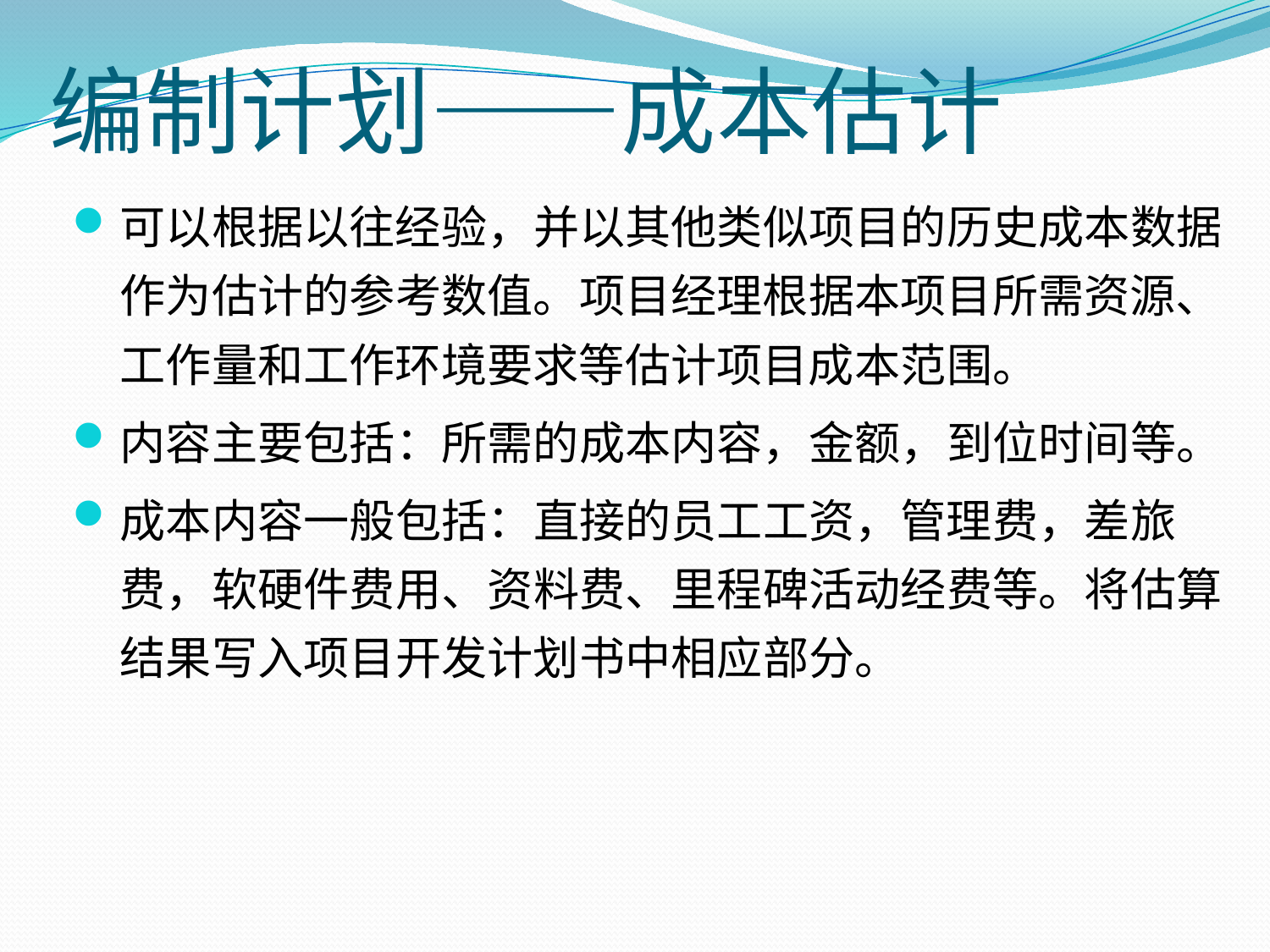

编制计划——成本估计
可以根据以往经验，并以其他类似项目的历史成本数据作为估计的参考数值。项目经理根据本项目所需资源、工作量和工作环境要求等估计项目成本范围。
内容主要包括：所需的成本内容，金额，到位时间等。
成本内容一般包括：直接的员工工资，管理费，差旅费，软硬件费用、资料费、里程碑活动经费等。将估算结果写入项目开发计划书中相应部分。